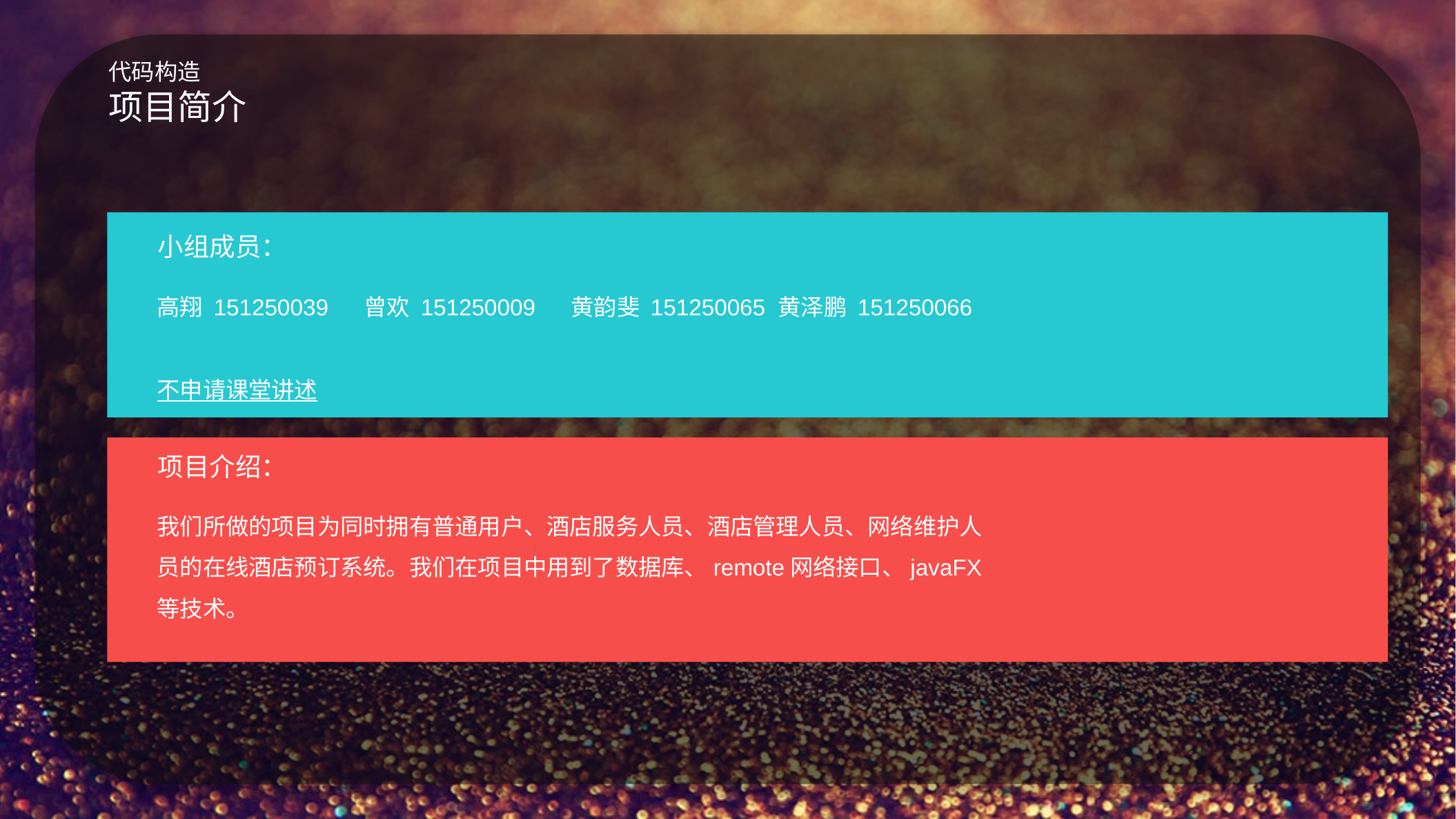

代码构造
项目简介

小组成员：
高翔 151250039	曾欢 151250009	黄韵斐 151250065	黄泽鹏 151250066

不申请课堂讲述

项目介绍：
我们所做的项目为同时拥有普通用户、酒店服务人员、酒店管理人员、网络维护人员的在线酒店预订系统。我们在项目中用到了数据库、remote网络接口、javaFX等技术。